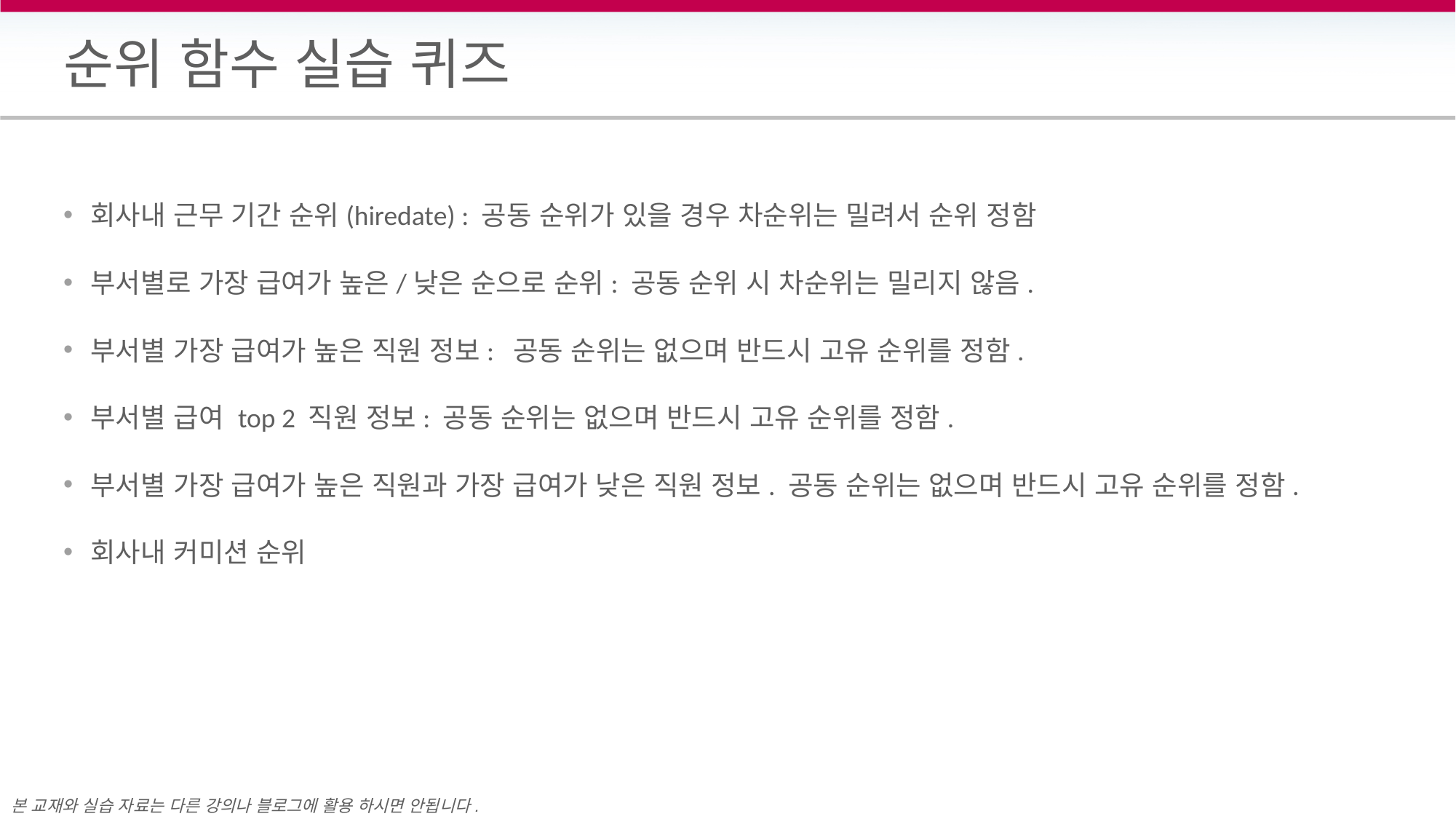

# 순위 함수 실습 퀴즈
회사내 근무 기간 순위(hiredate) : 공동 순위가 있을 경우 차순위는 밀려서 순위 정함
부서별로 가장 급여가 높은/낮은 순으로 순위: 공동 순위 시 차순위는 밀리지 않음.
부서별 가장 급여가 높은 직원 정보:  공동 순위는 없으며 반드시 고유 순위를 정함.
부서별 급여 top 2 직원 정보: 공동 순위는 없으며 반드시 고유 순위를 정함.
부서별 가장 급여가 높은 직원과 가장 급여가 낮은 직원 정보. 공동 순위는 없으며 반드시 고유 순위를 정함.
회사내 커미션 순위